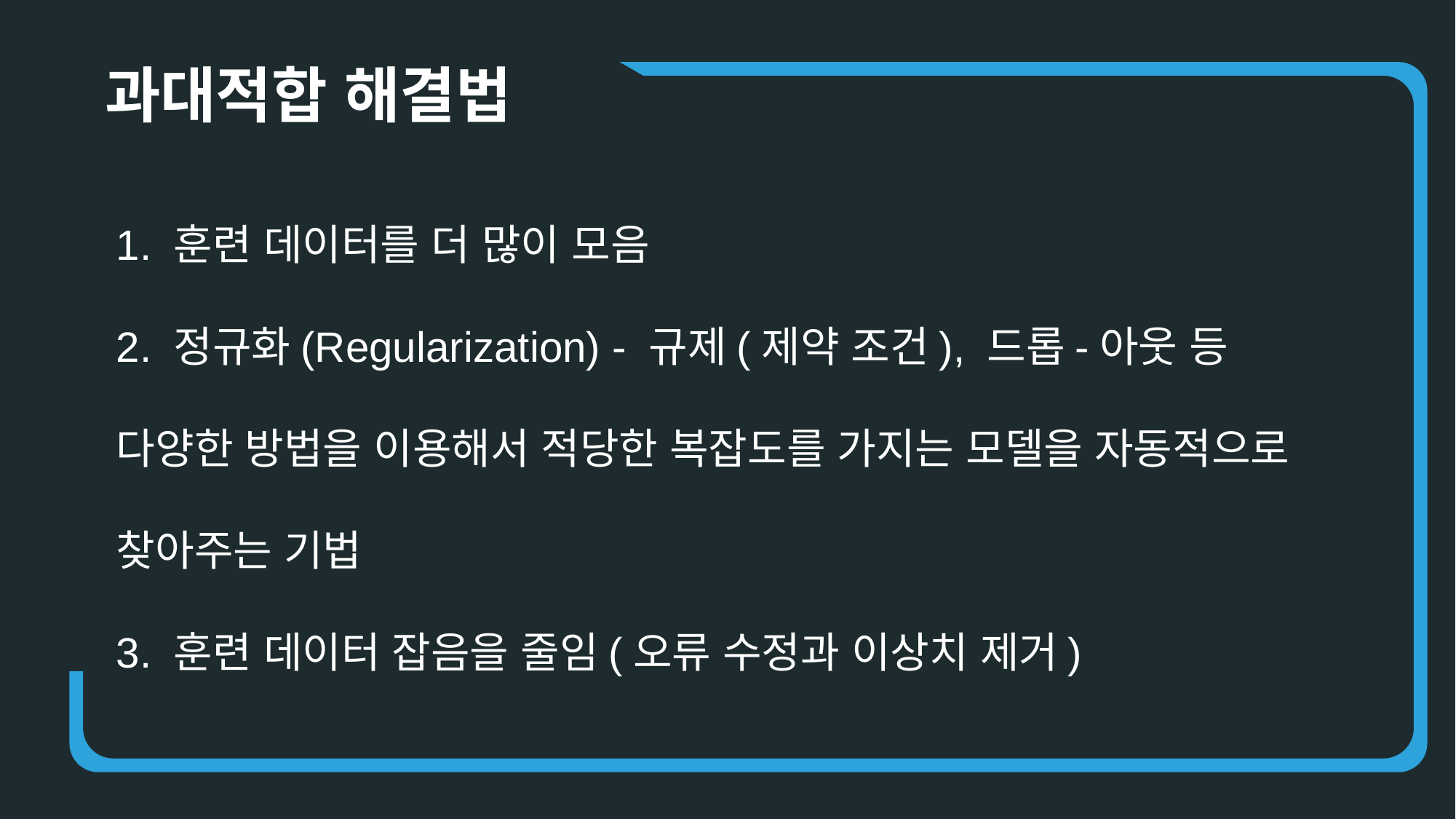

과대적합 해결법

1. 훈련 데이터를 더 많이 모음
2. 정규화(Regularization) - 규제(제약 조건), 드롭-아웃 등 다양한 방법을 이용해서 적당한 복잡도를 가지는 모델을 자동적으로 찾아주는 기법
3. 훈련 데이터 잡음을 줄임(오류 수정과 이상치 제거)